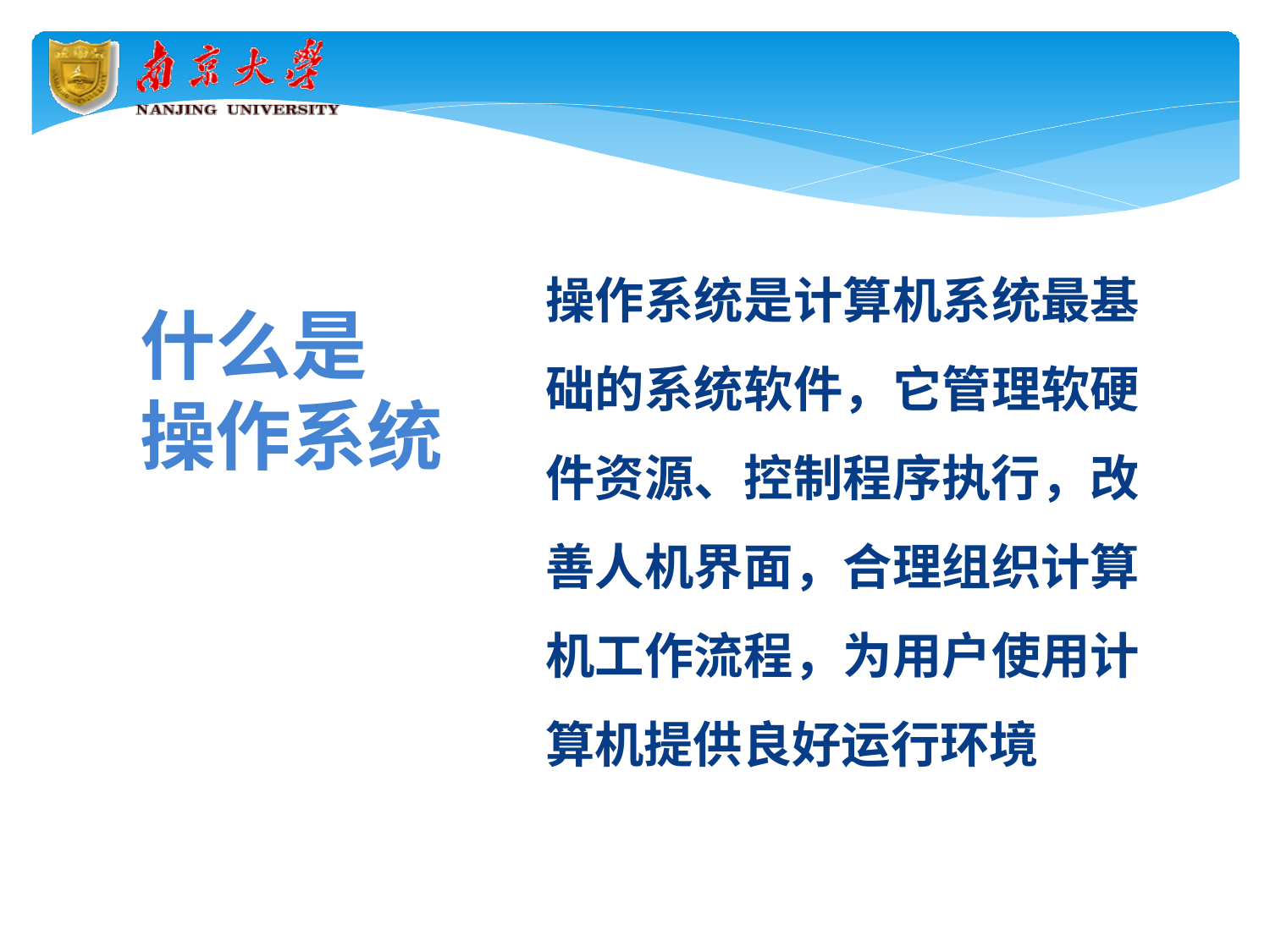

操作系统是计算机系统最基 础的系统软件，它管理软硬 件资源、控制程序执行，改 善人机界面，合理组织计算 机工作流程，为用户使用计 算机提供良好运行环境
# 什么是 操作系统